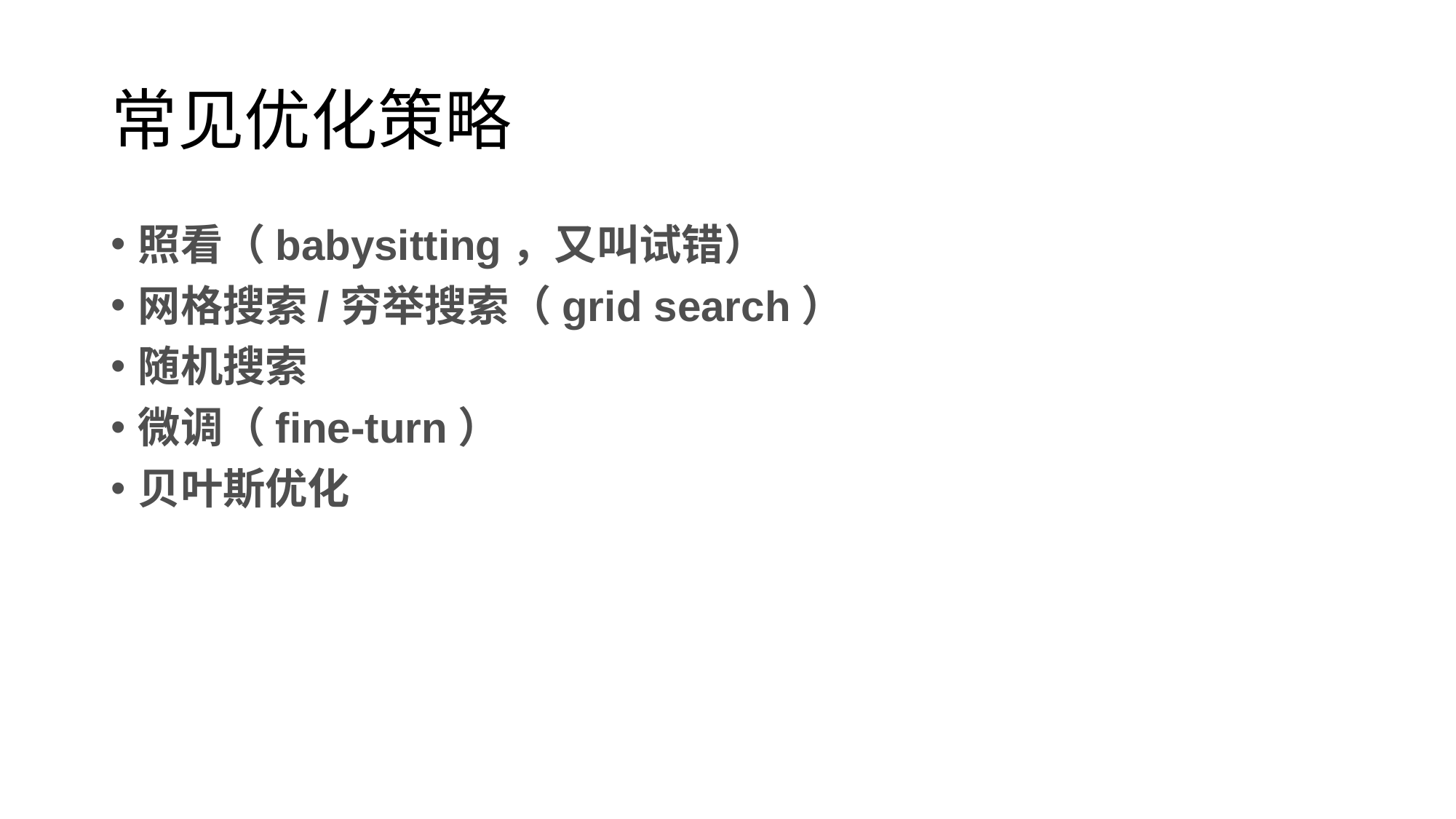

# 常见优化策略
照看（babysitting，又叫试错）
网格搜索/穷举搜索（grid search）
随机搜索
微调（fine-turn）
贝叶斯优化